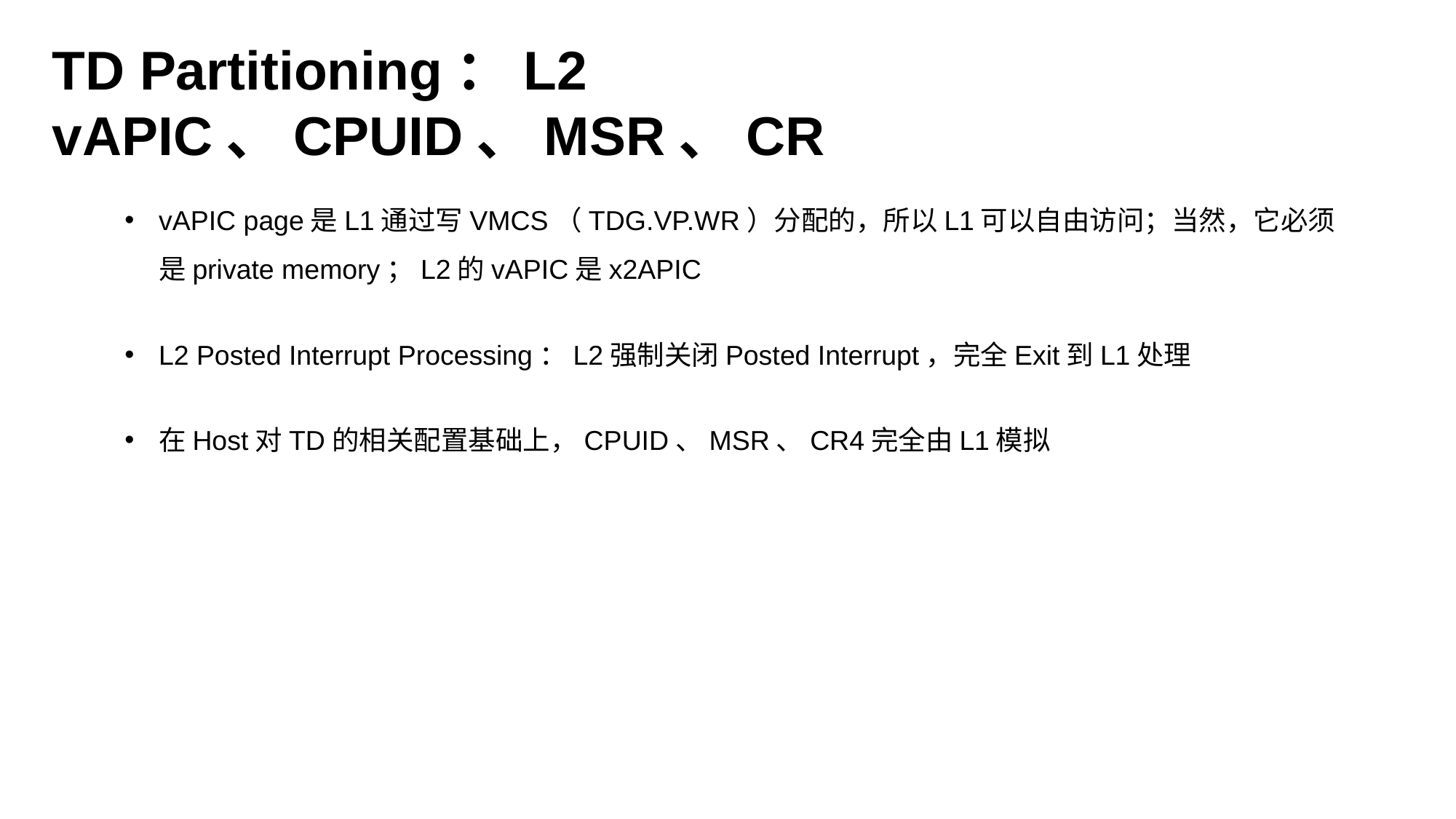

TD Partitioning：L2 vAPIC、CPUID、MSR、CR
vAPIC page是L1通过写VMCS（TDG.VP.WR）分配的，所以L1可以自由访问；当然，它必须是private memory；L2的vAPIC是x2APIC
L2 Posted Interrupt Processing：L2强制关闭Posted Interrupt，完全Exit到L1处理
在Host对TD的相关配置基础上，CPUID、MSR、CR4完全由L1模拟